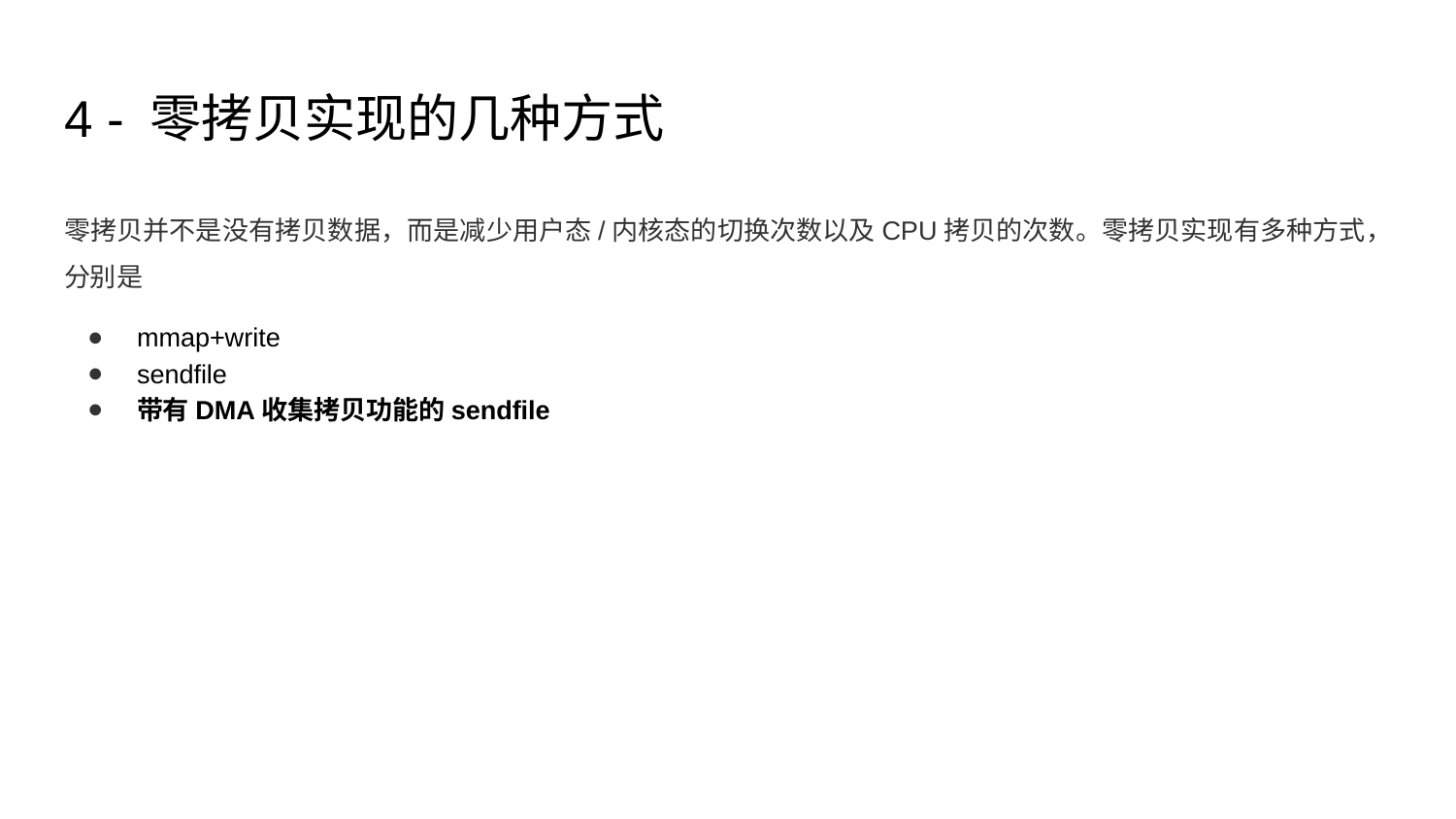

# 4 - 零拷贝实现的几种方式
零拷贝并不是没有拷贝数据，而是减少用户态/内核态的切换次数以及CPU拷贝的次数。零拷贝实现有多种方式，分别是
mmap+write
sendfile
带有DMA收集拷贝功能的sendfile